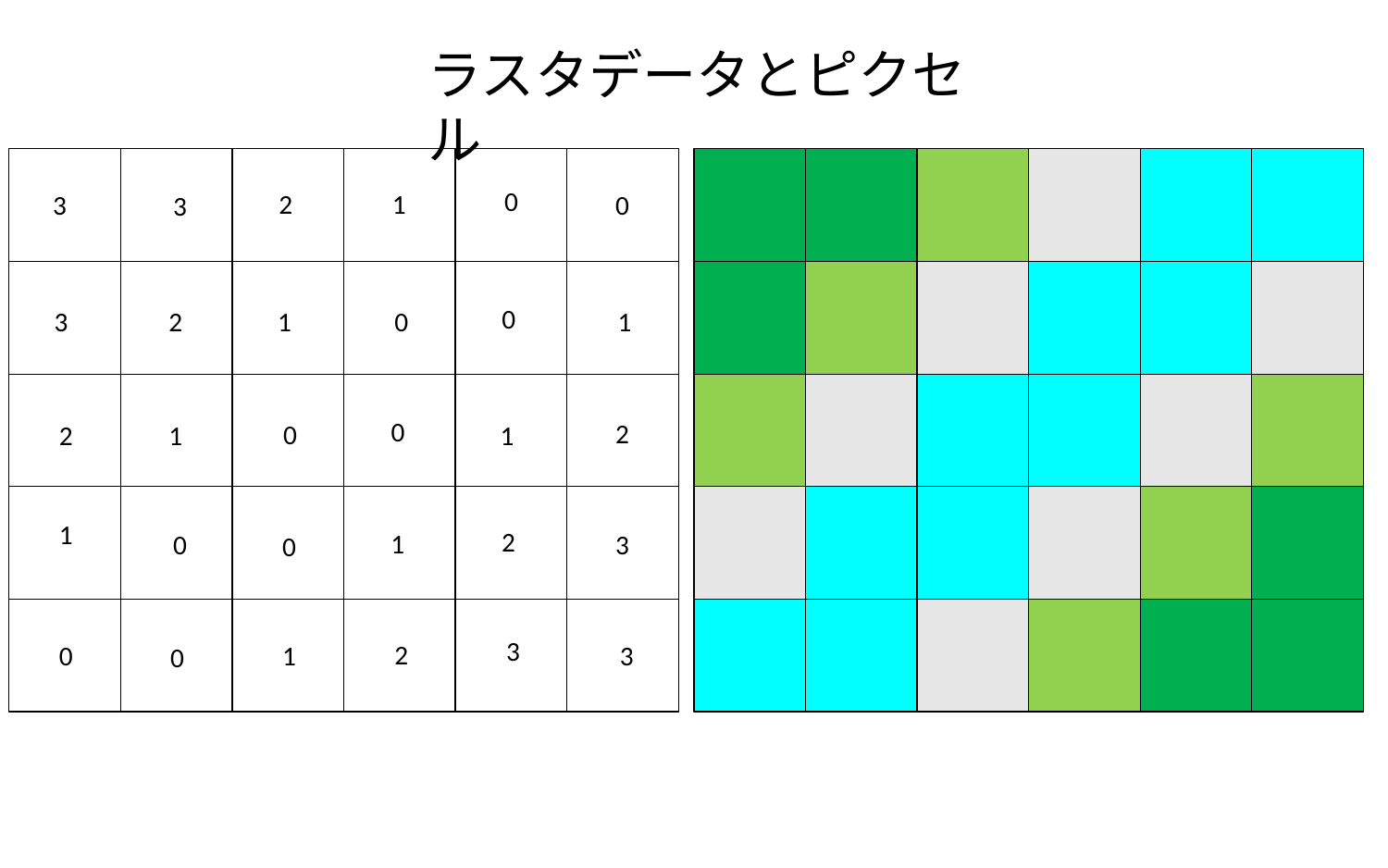

ラスタデータとピクセル

0
1
2
3
0
3
0
3
1
2
1
0
0
2
0
2
1
1
1
2
1
0
3
0
3
2
0
1
3
0